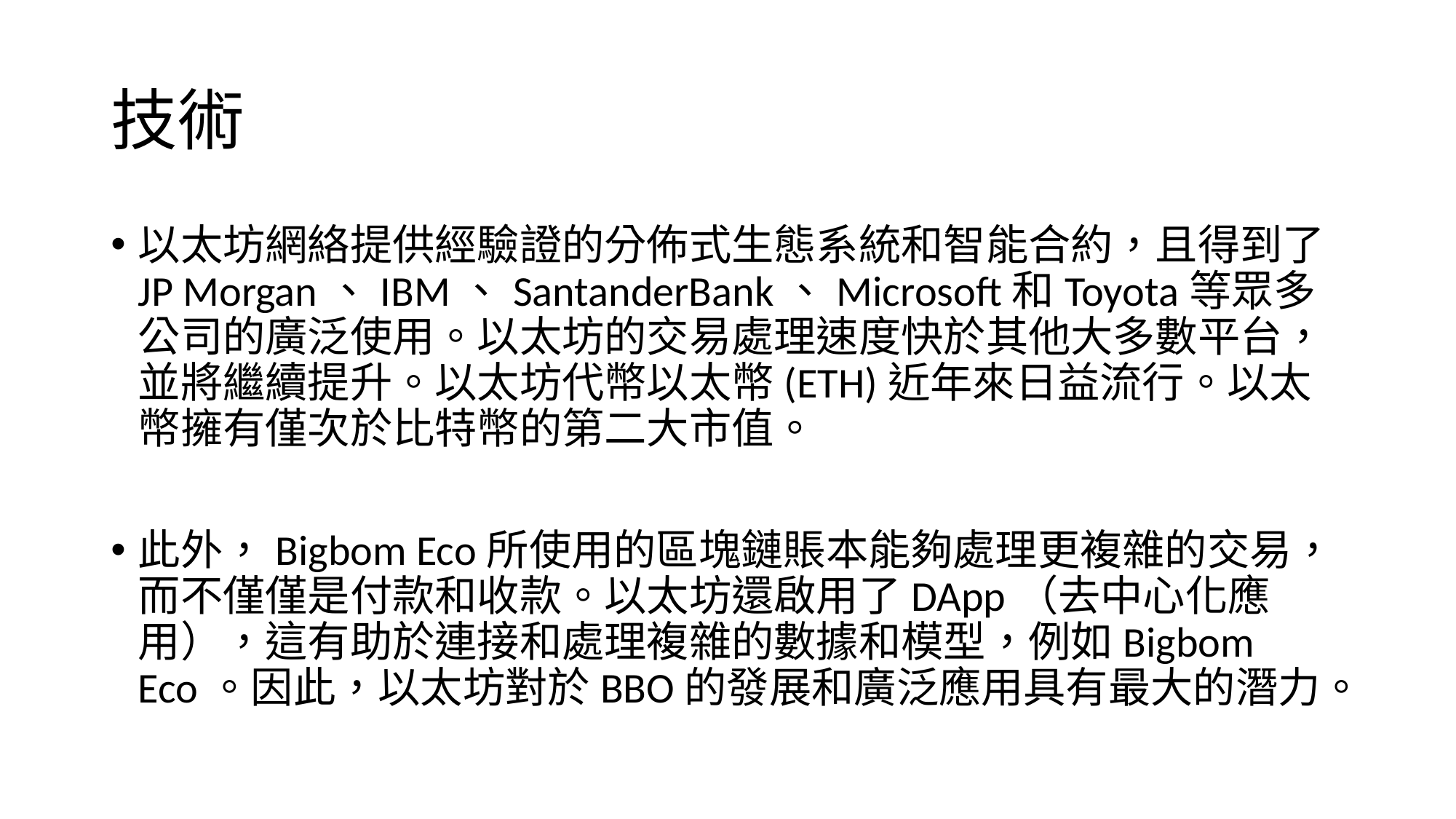

# 技術
以太坊網絡提供經驗證的分佈式生態系統和智能合約，且得到了JP Morgan、IBM、SantanderBank、Microsoft和Toyota等眾多公司的廣泛使用。以太坊的交易處理速度快於其他大多數平台，並將繼續提升。以太坊代幣以太幣(ETH)近年來日益流行。以太幣擁有僅次於比特幣的第二大市值。

此外，Bigbom Eco所使用的區塊鏈賬本能夠處理更複雜的交易，而不僅僅是付款和收款。以太坊還啟用了DApp（去中心化應用），這有助於連接和處理複雜的數據和模型，例如Bigbom Eco。因此，以太坊對於BBO的發展和廣泛應用具有最大的潛力。